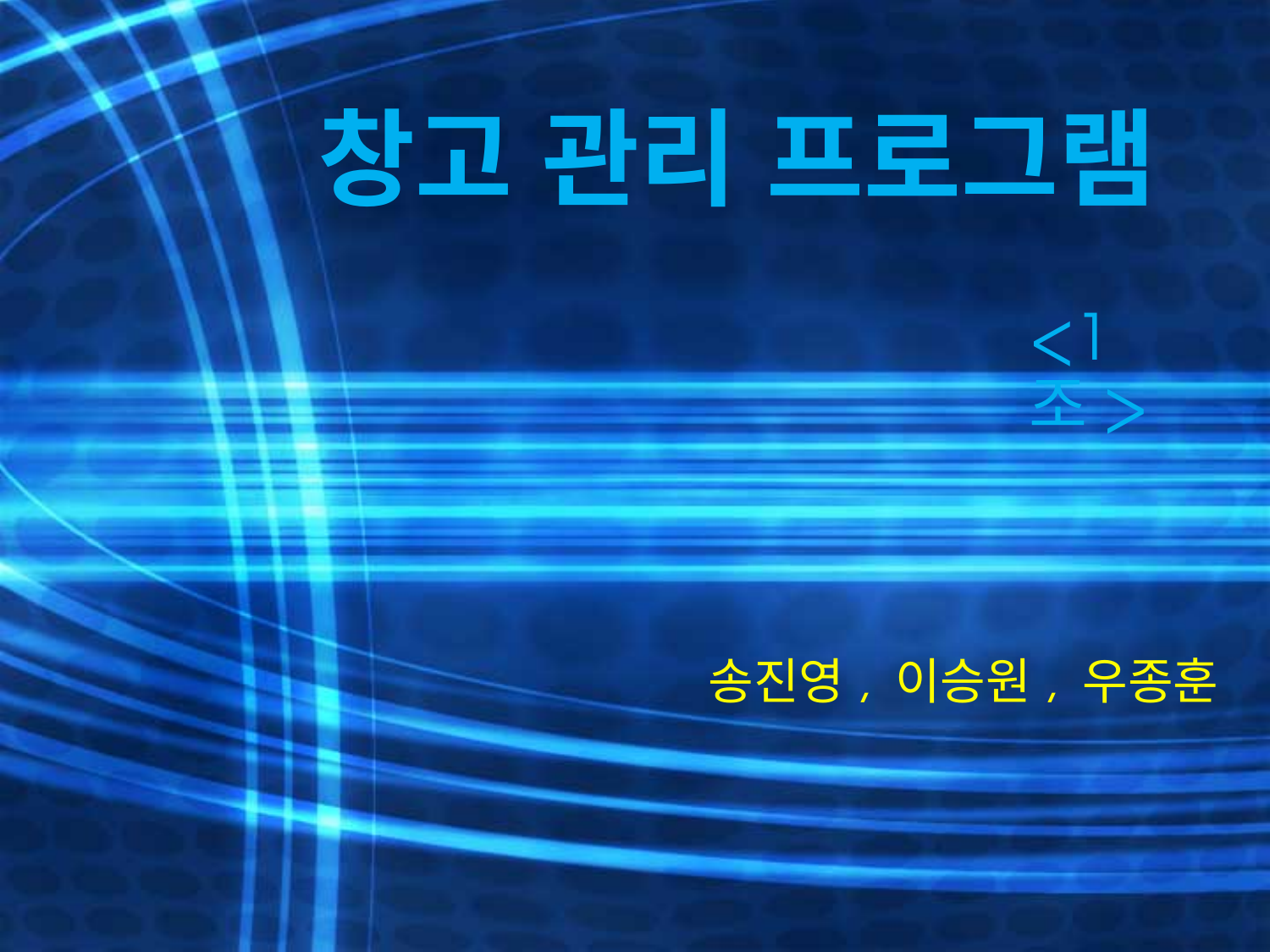

# 창고 관리 프로그램
<1조>
송진영, 이승원, 우종훈